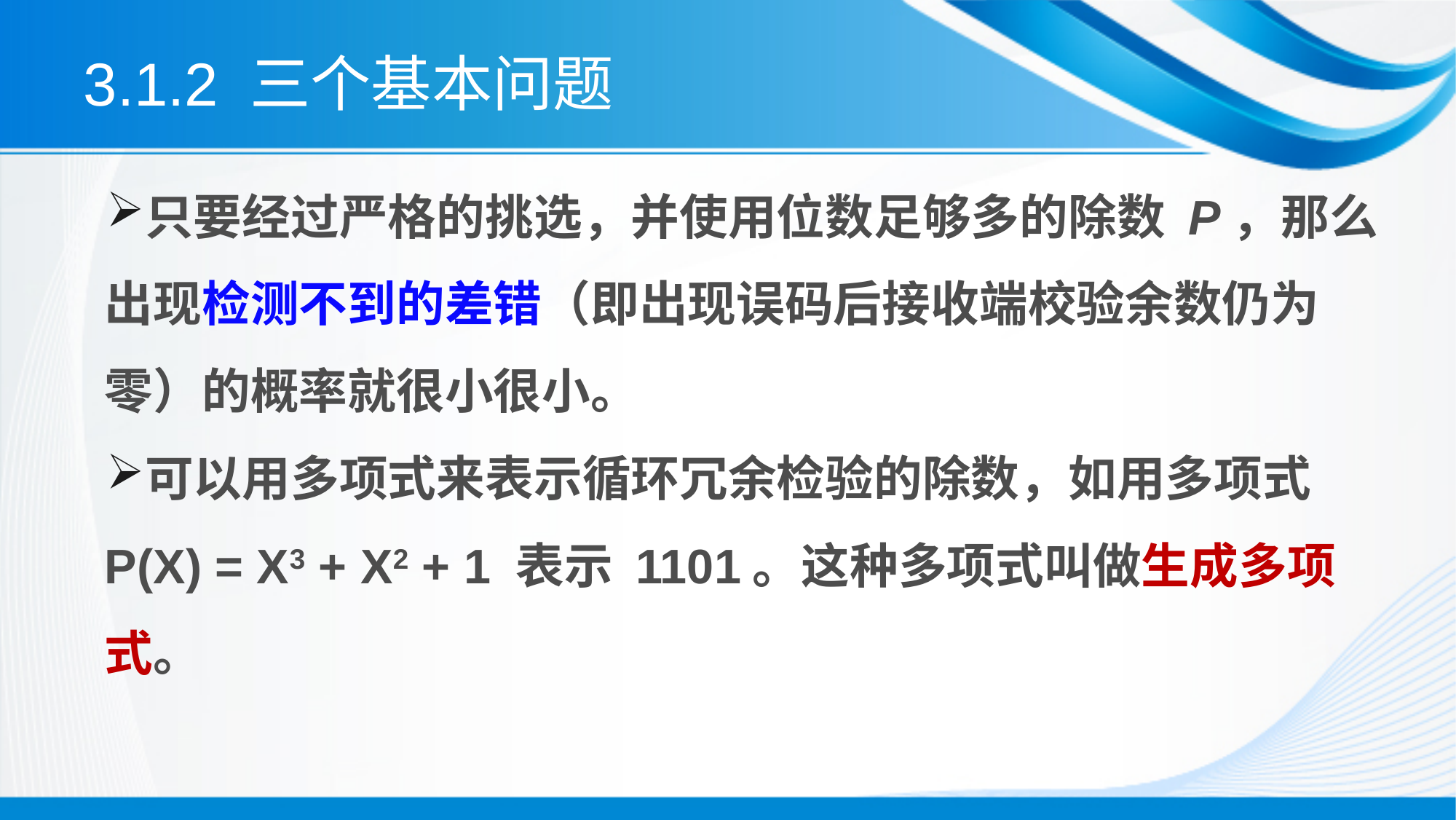

# 3.1.2 三个基本问题
只要经过严格的挑选，并使用位数足够多的除数 P，那么出现检测不到的差错（即出现误码后接收端校验余数仍为零）的概率就很小很小。
可以用多项式来表示循环冗余检验的除数，如用多项式 P(X) = X3 + X2 + 1 表示 1101。这种多项式叫做生成多项式。